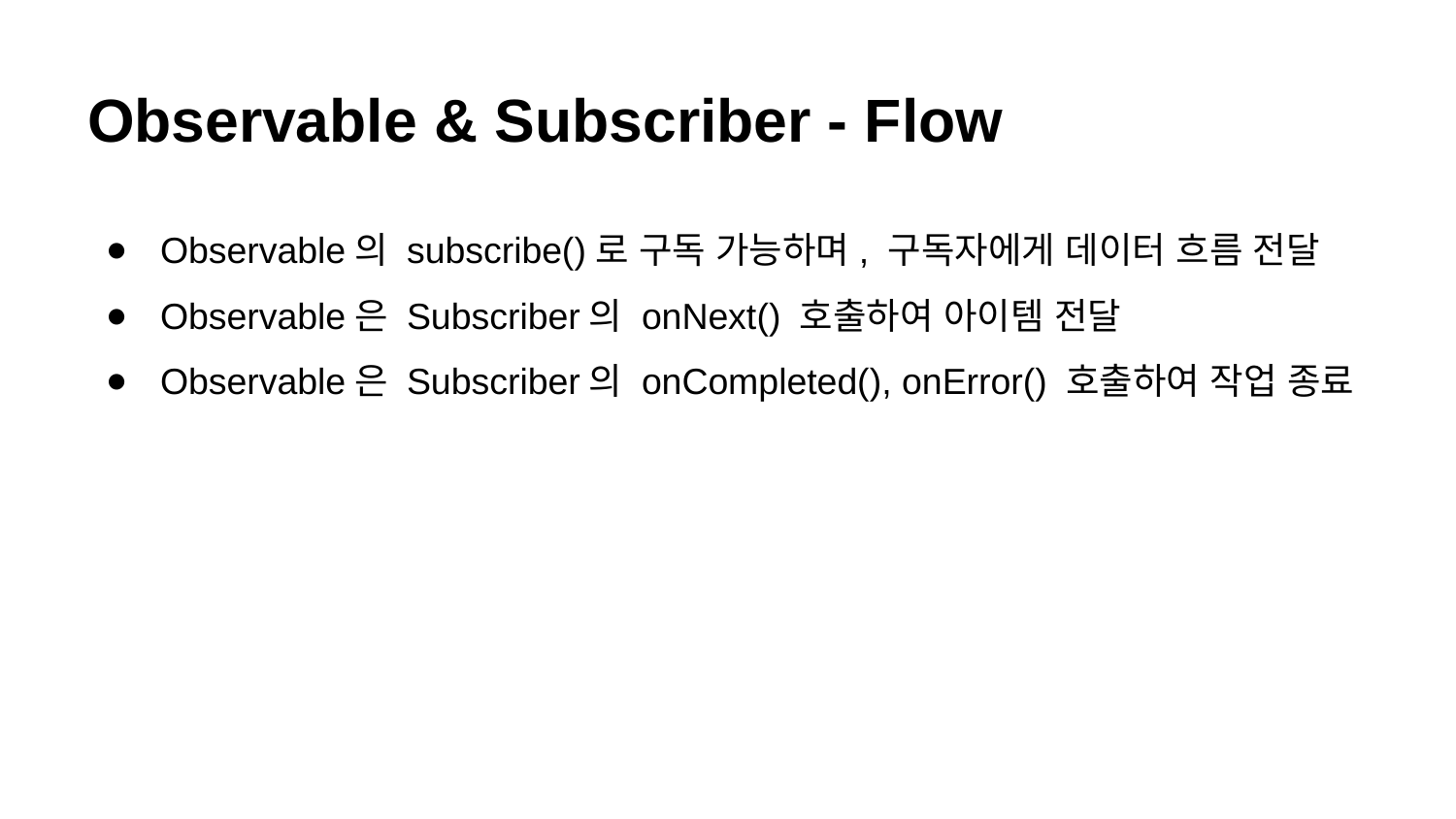

# Observable & Subscriber - Flow
Observable의 subscribe()로 구독 가능하며, 구독자에게 데이터 흐름 전달
Observable은 Subscriber의 onNext() 호출하여 아이템 전달
Observable은 Subscriber의 onCompleted(), onError() 호출하여 작업 종료